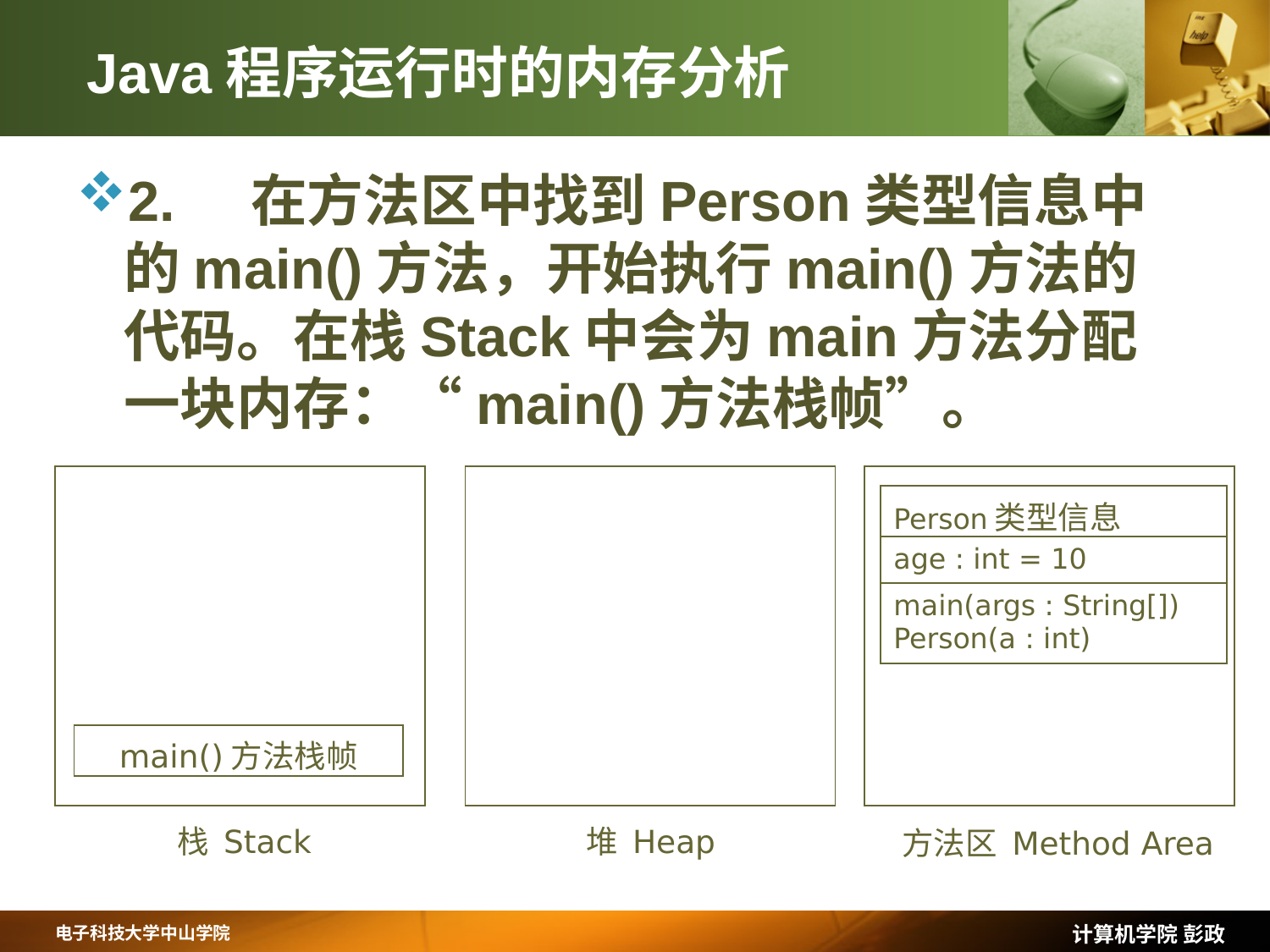

# Java程序运行时的内存分析
2.	在方法区中找到Person类型信息中的main()方法，开始执行main()方法的代码。在栈Stack中会为main方法分配一块内存：“main()方法栈帧”。
|  |
| --- |
|  |
| --- |
|  |
| --- |
| Person类型信息 |
| --- |
| age : int = 10 |
| main(args : String[]) Person(a : int) |
| main()方法栈帧 |
| --- |
栈 Stack
堆 Heap
方法区 Method Area
计算机学院 彭政
电子科技大学中山学院